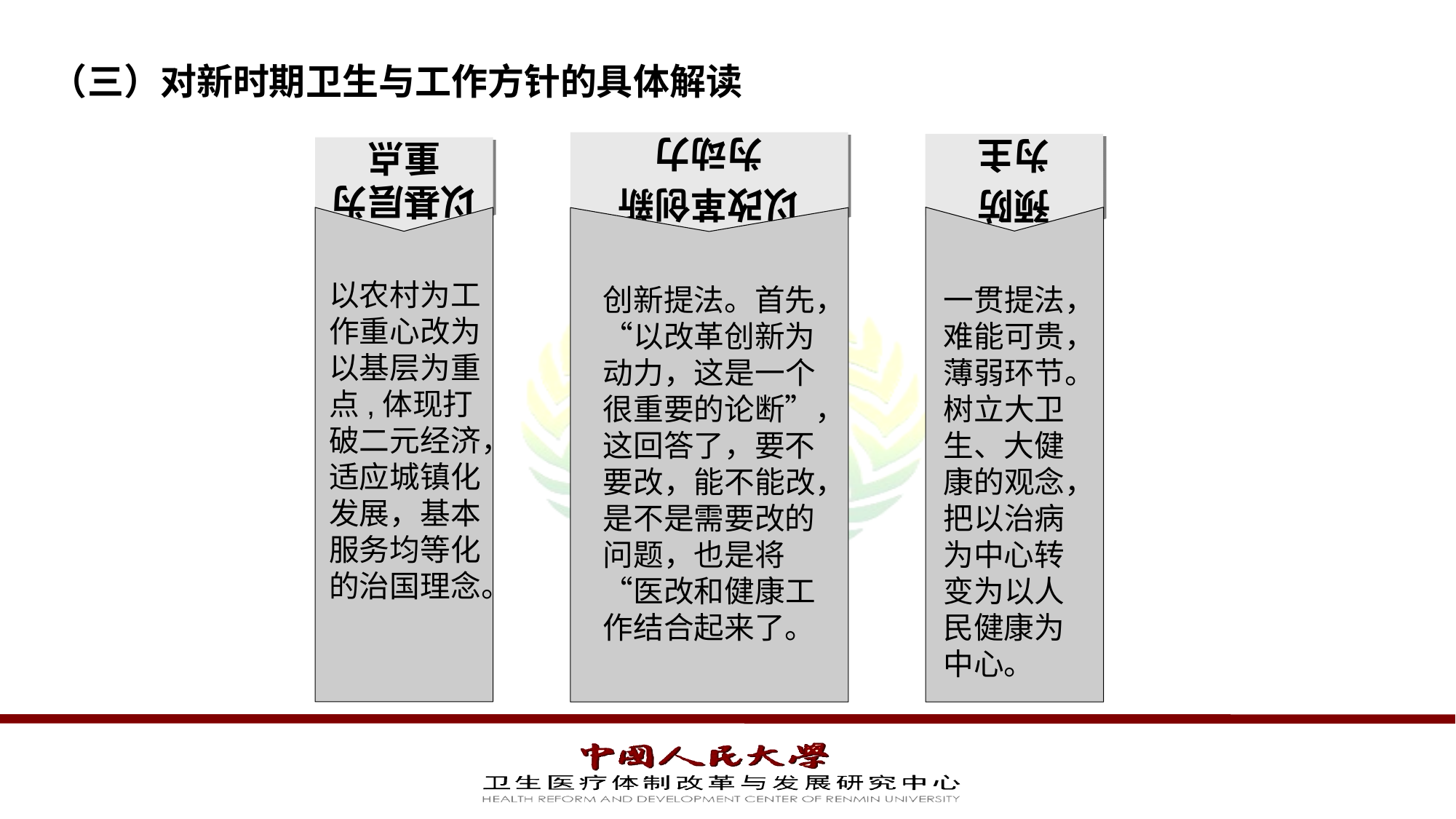

# （三）对新时期卫生与工作方针的具体解读
以改革创新
为动力
以基层为重点
预防
为主

创新提法。首先，“以改革创新为动力，这是一个很重要的论断”，这回答了，要不要改，能不能改，是不是需要改的问题，也是将“医改和健康工作结合起来了。

以农村为工作重心改为以基层为重点,体现打破二元经济，适应城镇化发展，基本服务均等化的治国理念。
一贯提法，难能可贵，薄弱环节。树立大卫生、大健康的观念，把以治病为中心转变为以人民健康为中心。